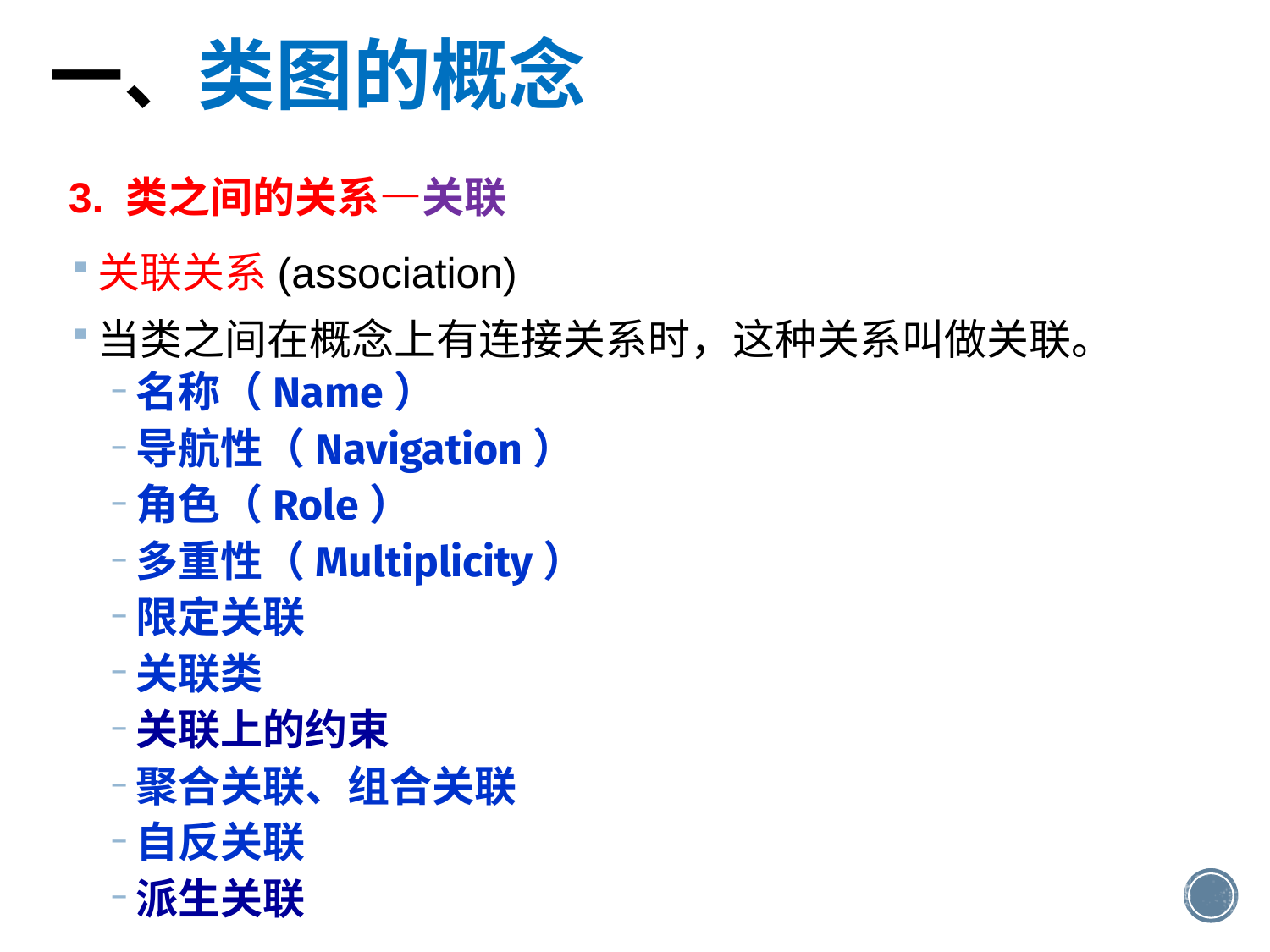

一、类图的概念
3. 类之间的关系—关联
关联关系(association)
当类之间在概念上有连接关系时，这种关系叫做关联。
名称（Name）
导航性（Navigation）
角色（Role）
多重性（Multiplicity）
限定关联
关联类
关联上的约束
聚合关联、组合关联
自反关联
派生关联